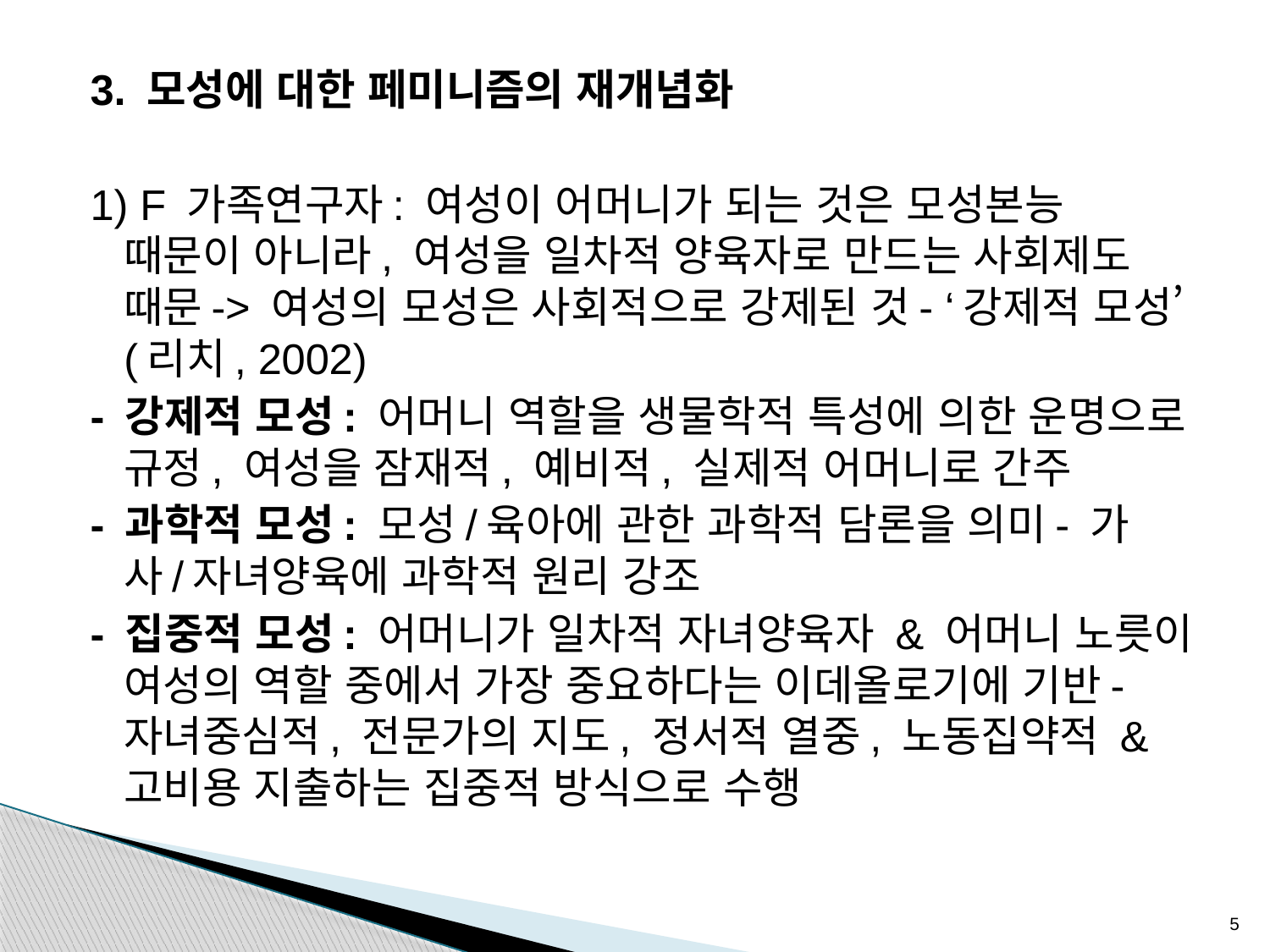

3. 모성에 대한 페미니즘의 재개념화

1) F 가족연구자: 여성이 어머니가 되는 것은 모성본능 때문이 아니라, 여성을 일차적 양육자로 만드는 사회제도 때문-> 여성의 모성은 사회적으로 강제된 것- ‘강제적 모성’(리치, 2002)
- 강제적 모성: 어머니 역할을 생물학적 특성에 의한 운명으로 규정, 여성을 잠재적, 예비적, 실제적 어머니로 간주
- 과학적 모성: 모성/육아에 관한 과학적 담론을 의미- 가사/자녀양육에 과학적 원리 강조
- 집중적 모성: 어머니가 일차적 자녀양육자 & 어머니 노릇이 여성의 역할 중에서 가장 중요하다는 이데올로기에 기반- 자녀중심적, 전문가의 지도, 정서적 열중, 노동집약적 & 고비용 지출하는 집중적 방식으로 수행
5